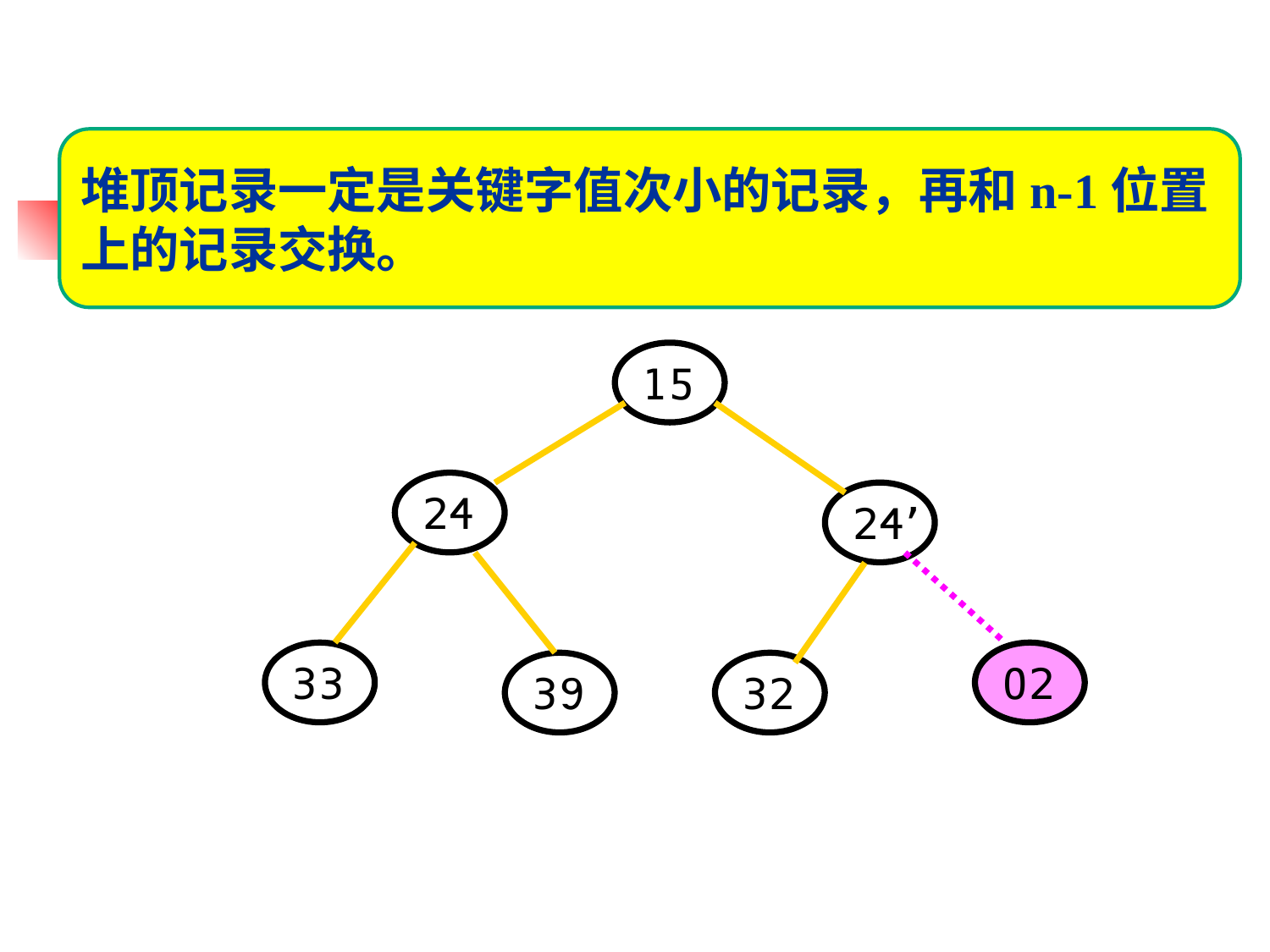

最小堆排序过程示意图
堆顶记录一定是关键字值次小的记录，再和n-1位置上的记录交换。
15

24
24’

33
02
39
32
56